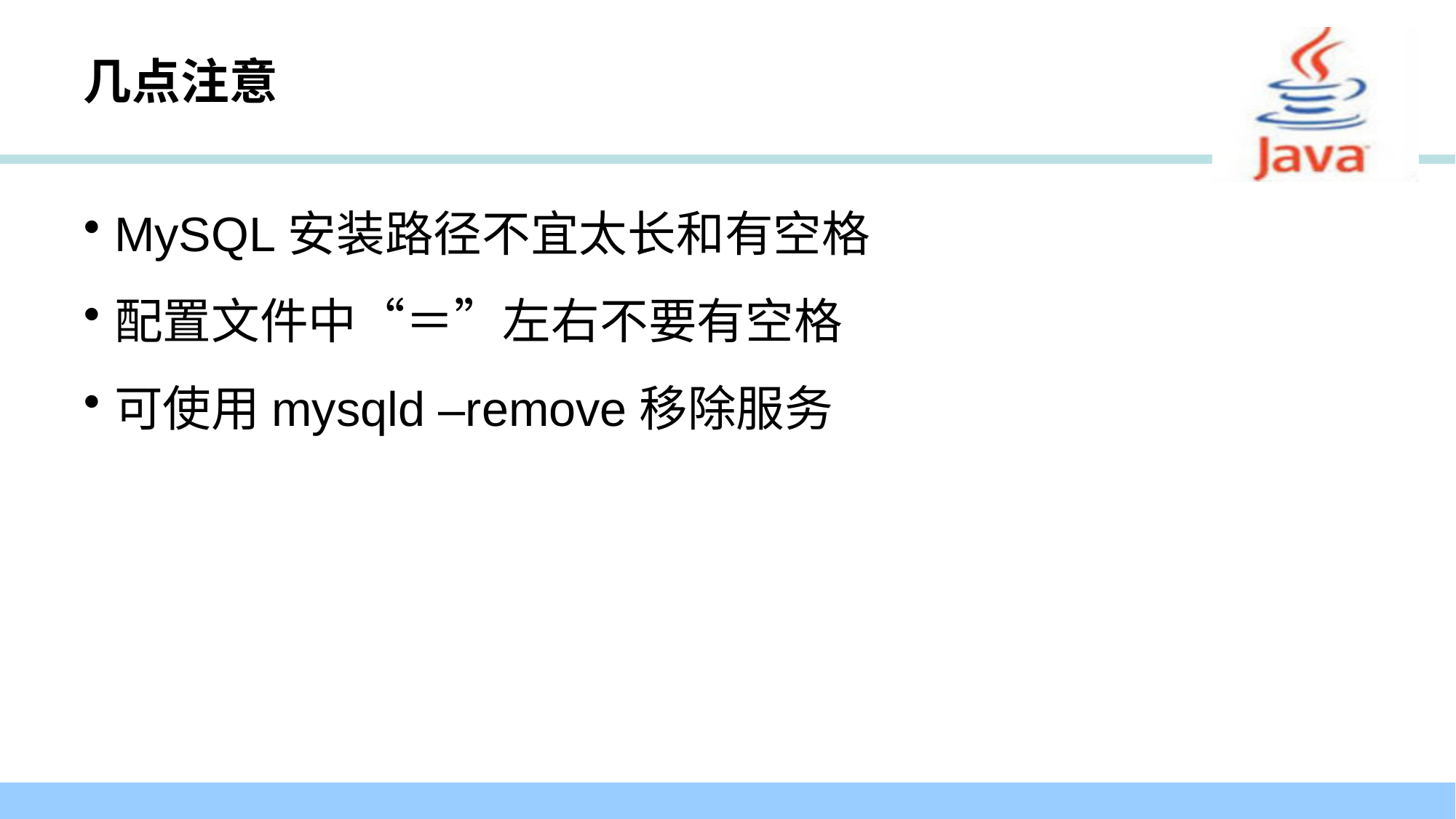

# 几点注意
MySQL安装路径不宜太长和有空格
配置文件中“＝”左右不要有空格
可使用mysqld –remove移除服务